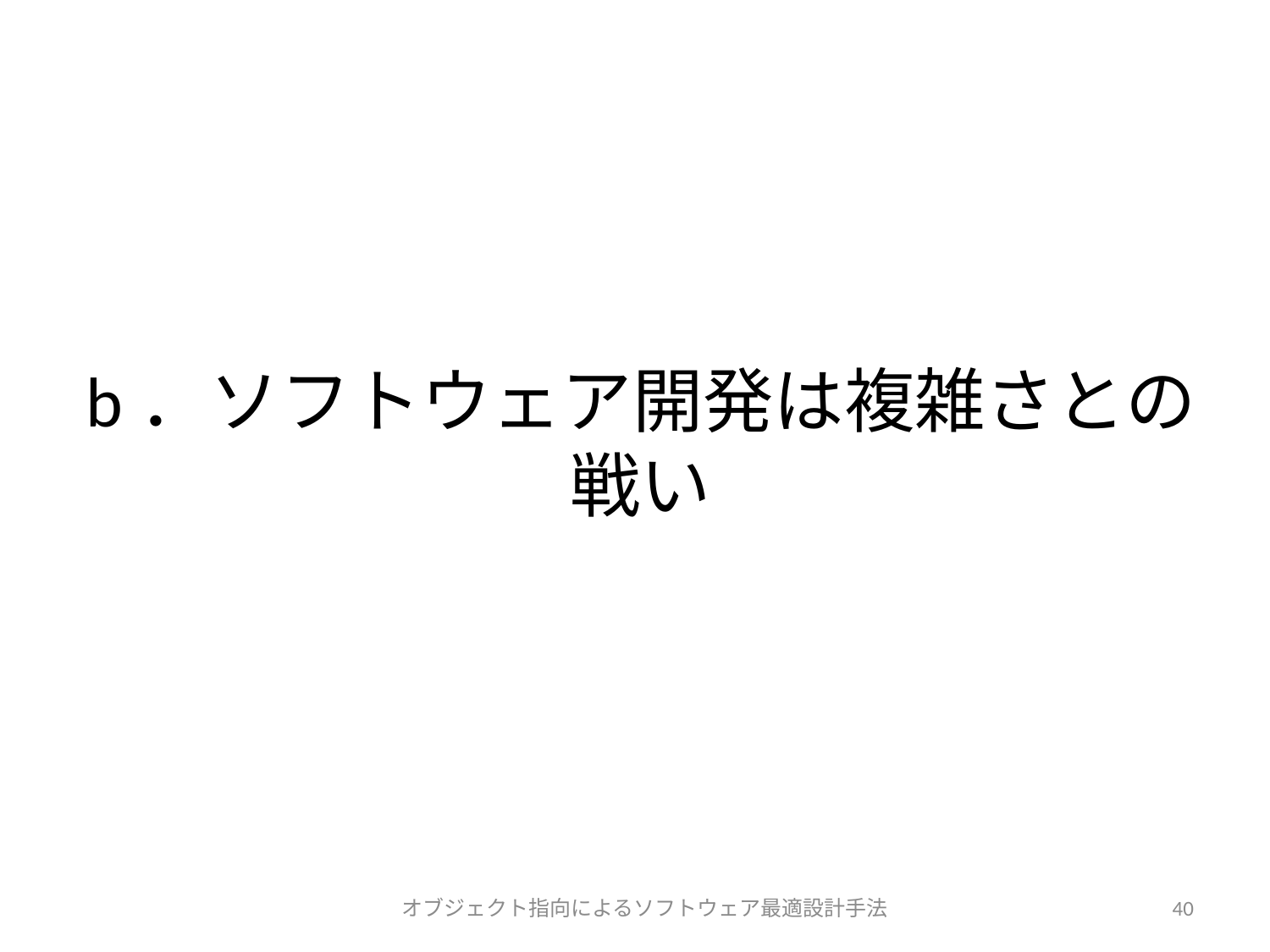

# b．ソフトウェア開発は複雑さとの戦い
オブジェクト指向によるソフトウェア最適設計手法
40